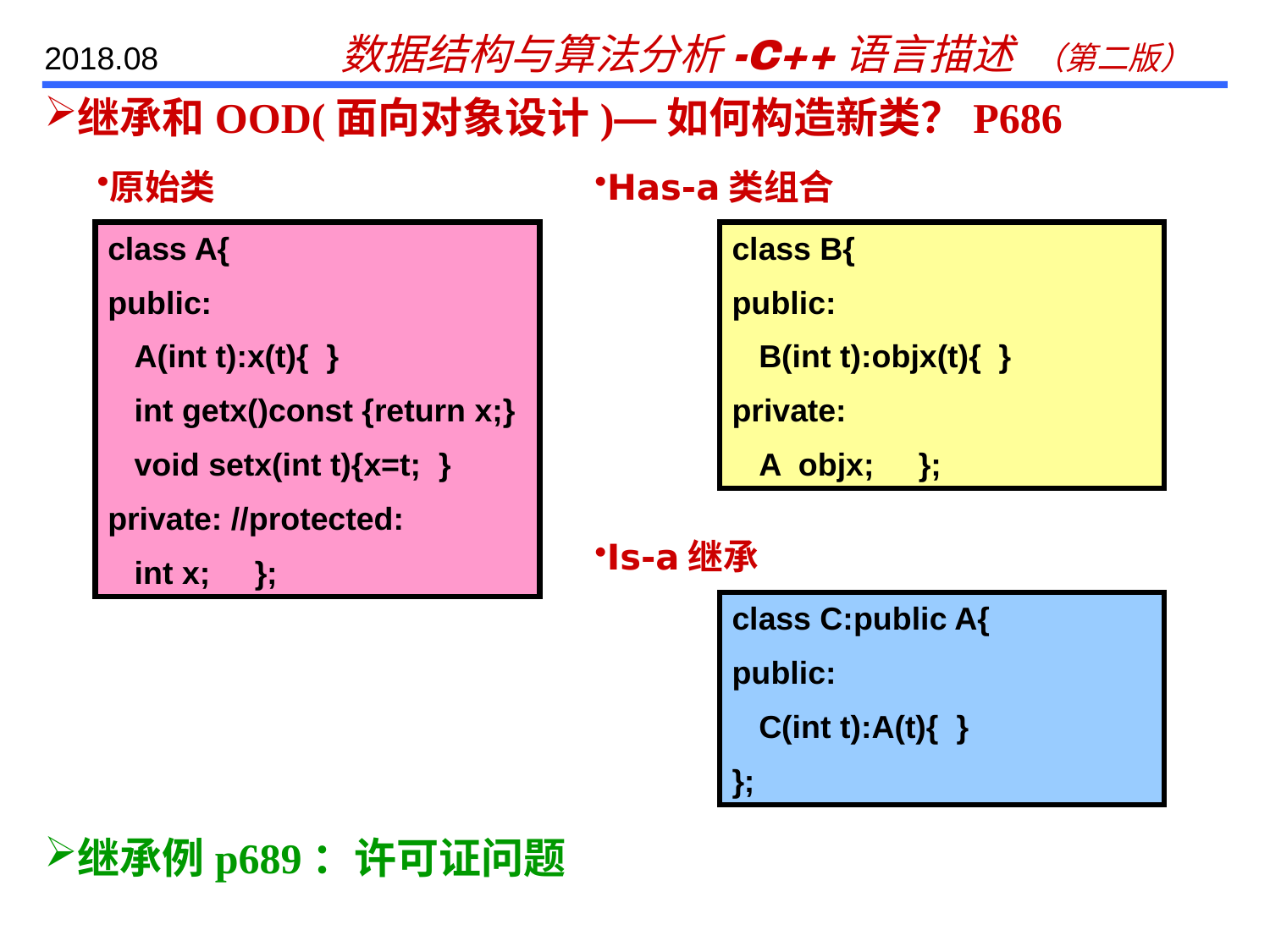

继承和OOD(面向对象设计)—如何构造新类？P686
原始类
Has-a类组合
class A{
public:
   A(int t):x(t){  }
   int getx()const {return x;}
   void setx(int t){x=t;  }
private: //protected:
   int x;     };
class B{
public:
   B(int t):objx(t){  }
private:
   A  objx;     };
Is-a继承
class C:public A{
public:
   C(int t):A(t){  }
};
继承例p689：许可证问题